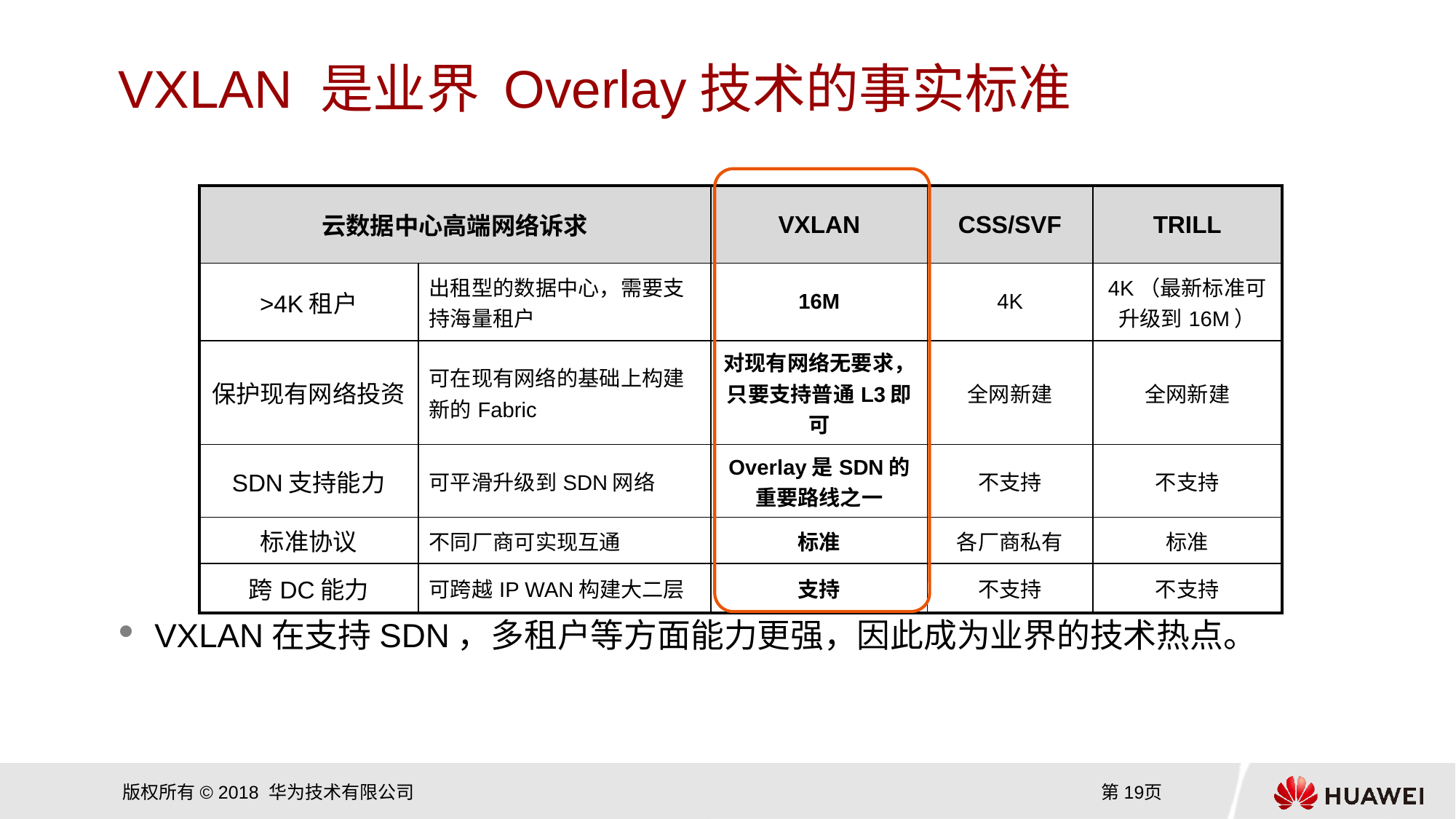

# VXLAN 是业界 Overlay技术的事实标准

VXLAN在支持SDN，多租户等方面能力更强，因此成为业界的技术热点。

| 云数据中心高端网络诉求 |  | VXLAN | CSS/SVF | TRILL |
| --- | --- | --- | --- | --- |
| >4K租户 | 出租型的数据中心，需要支持海量租户 | 16M | 4K | 4K（最新标准可升级到16M） |
| 保护现有网络投资 | 可在现有网络的基础上构建新的Fabric | 对现有网络无要求，只要支持普通L3即可 | 全网新建 | 全网新建 |
| SDN支持能力 | 可平滑升级到SDN网络 | Overlay是SDN的重要路线之一 | 不支持 | 不支持 |
| 标准协议 | 不同厂商可实现互通 | 标准 | 各厂商私有 | 标准 |
| 跨DC能力 | 可跨越IP WAN构建大二层 | 支持 | 不支持 | 不支持 |